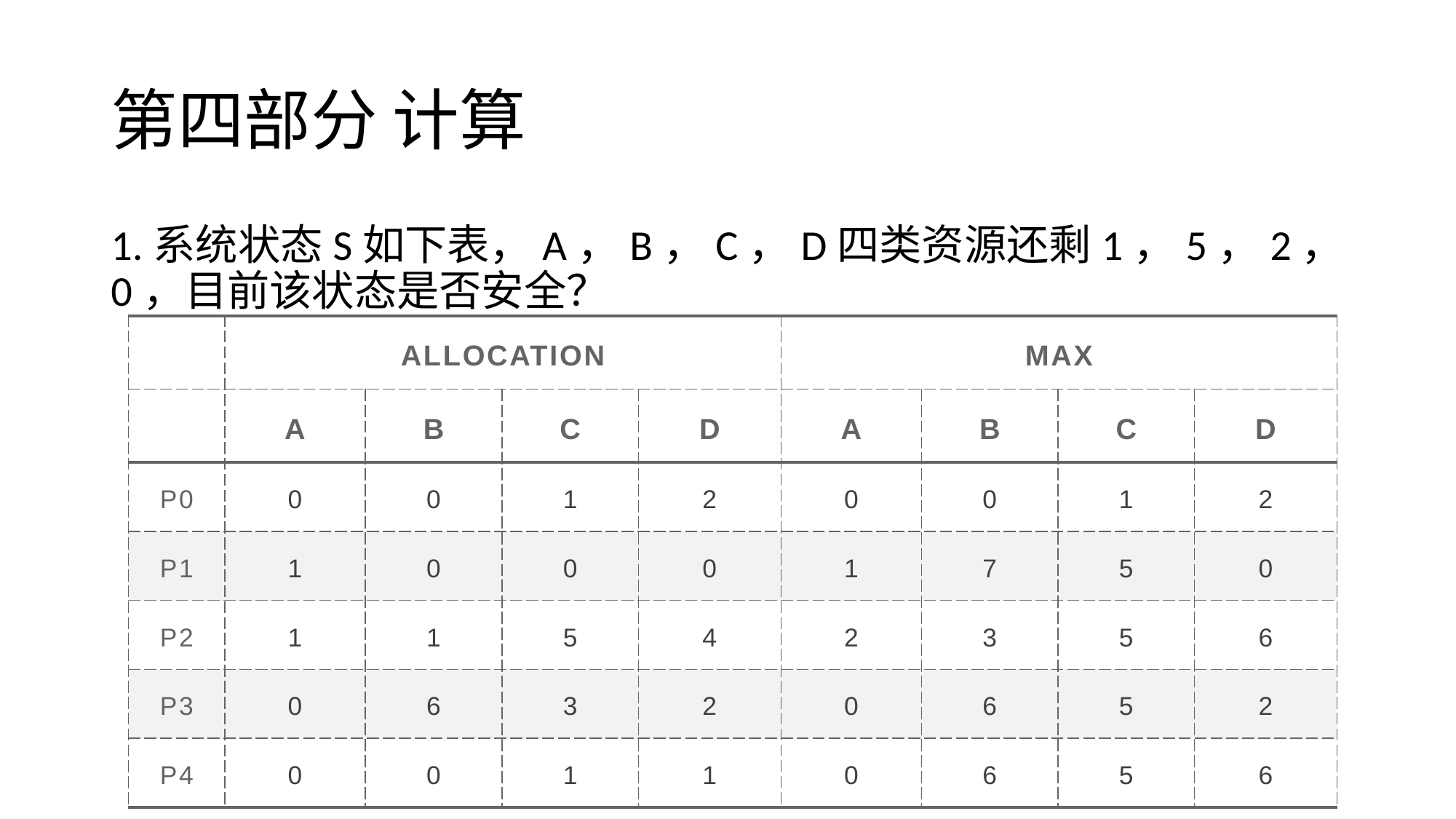

# 第四部分 计算
1.系统状态S如下表，A，B，C，D四类资源还剩1，5，2，0，目前该状态是否安全？
|  | ALLOCATION |  |  |  | MAX |  |  |  |
| --- | --- | --- | --- | --- | --- | --- | --- | --- |
|  | A | B | C | D | A | B | C | D |
| P0 | 0 | 0 | 1 | 2 | 0 | 0 | 1 | 2 |
| P1 | 1 | 0 | 0 | 0 | 1 | 7 | 5 | 0 |
| P2 | 1 | 1 | 5 | 4 | 2 | 3 | 5 | 6 |
| P3 | 0 | 6 | 3 | 2 | 0 | 6 | 5 | 2 |
| P4 | 0 | 0 | 1 | 1 | 0 | 6 | 5 | 6 |